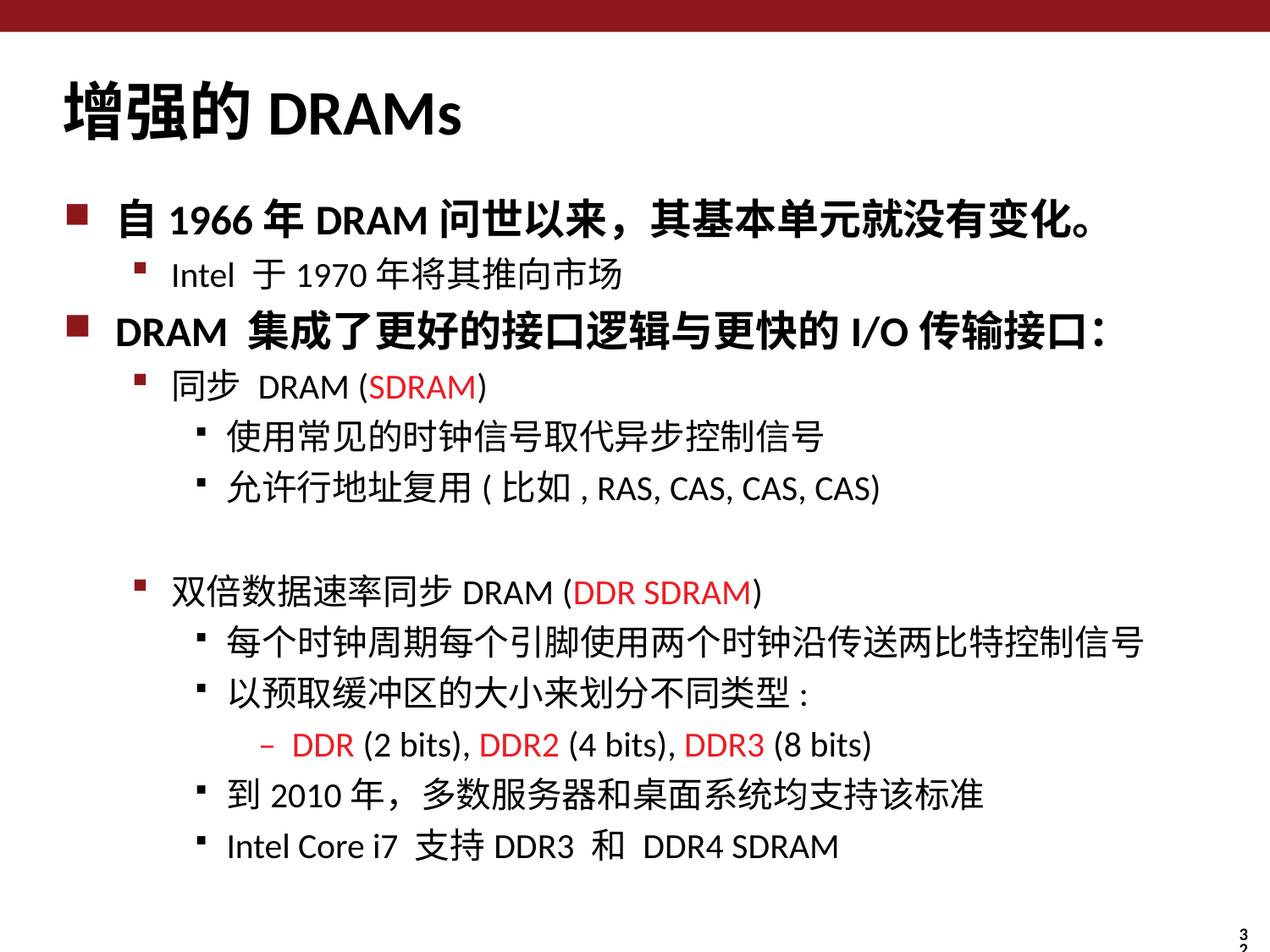

# 增强的DRAMs
自1966年DRAM问世以来，其基本单元就没有变化。
Intel 于1970年将其推向市场
DRAM 集成了更好的接口逻辑与更快的I/O传输接口：
同步 DRAM (SDRAM)
使用常见的时钟信号取代异步控制信号
允许行地址复用(比如, RAS, CAS, CAS, CAS)

双倍数据速率同步DRAM (DDR SDRAM)
每个时钟周期每个引脚使用两个时钟沿传送两比特控制信号
以预取缓冲区的大小来划分不同类型:
–  DDR (2 bits), DDR2 (4 bits), DDR3 (8 bits)
到2010年，多数服务器和桌面系统均支持该标准
Intel Core i7 支持DDR3 和 DDR4 SDRAM
32